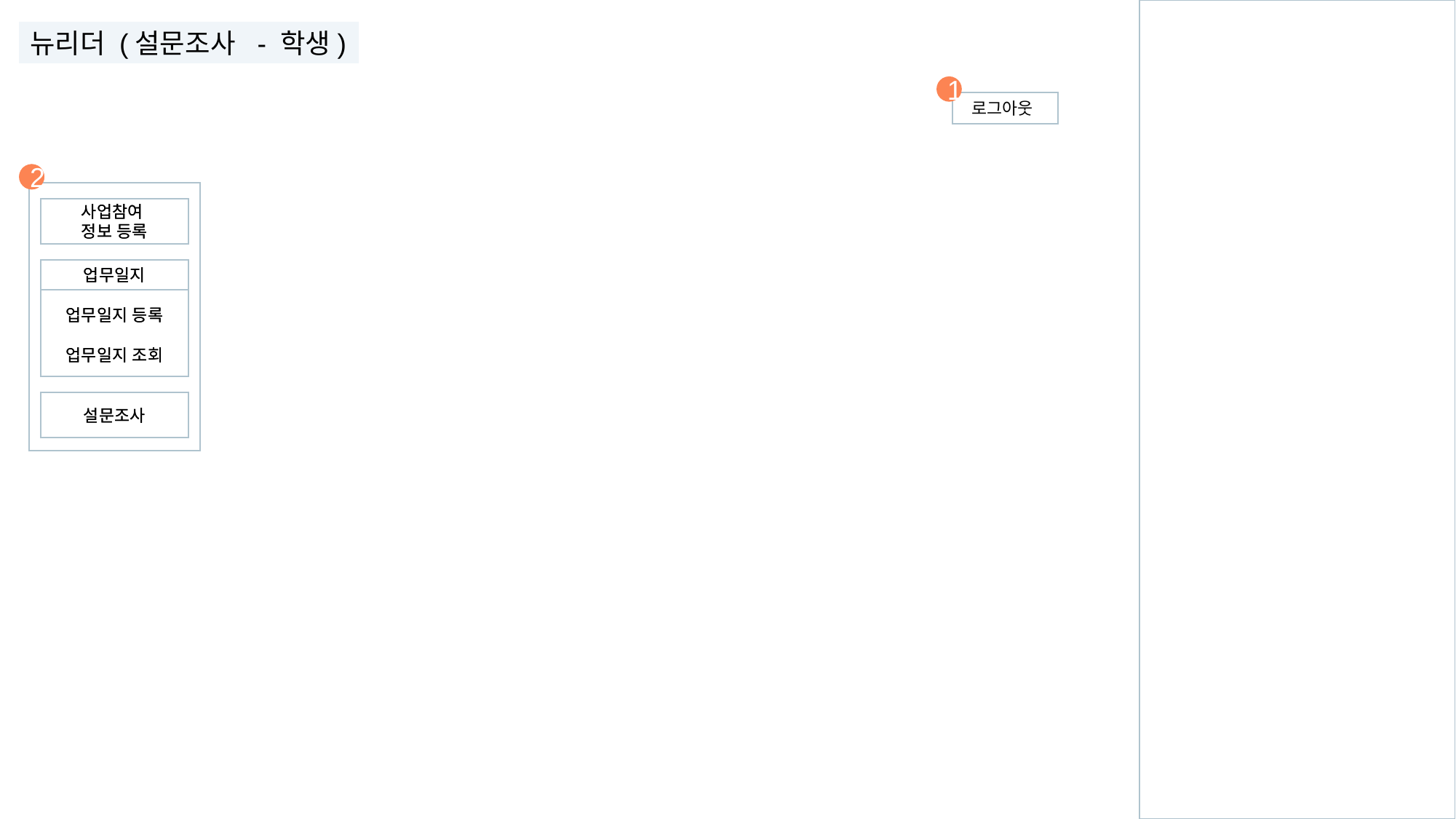

뉴리더 (설문조사  - 학생)
1

 로그아웃

2
2

사업참여
정보 등록
사업참여
정보 등록
업무일지

업무일지 등록

업무일지 조회
업무일지

업무일지 등록

업무일지 조회
설문조사
설문조사